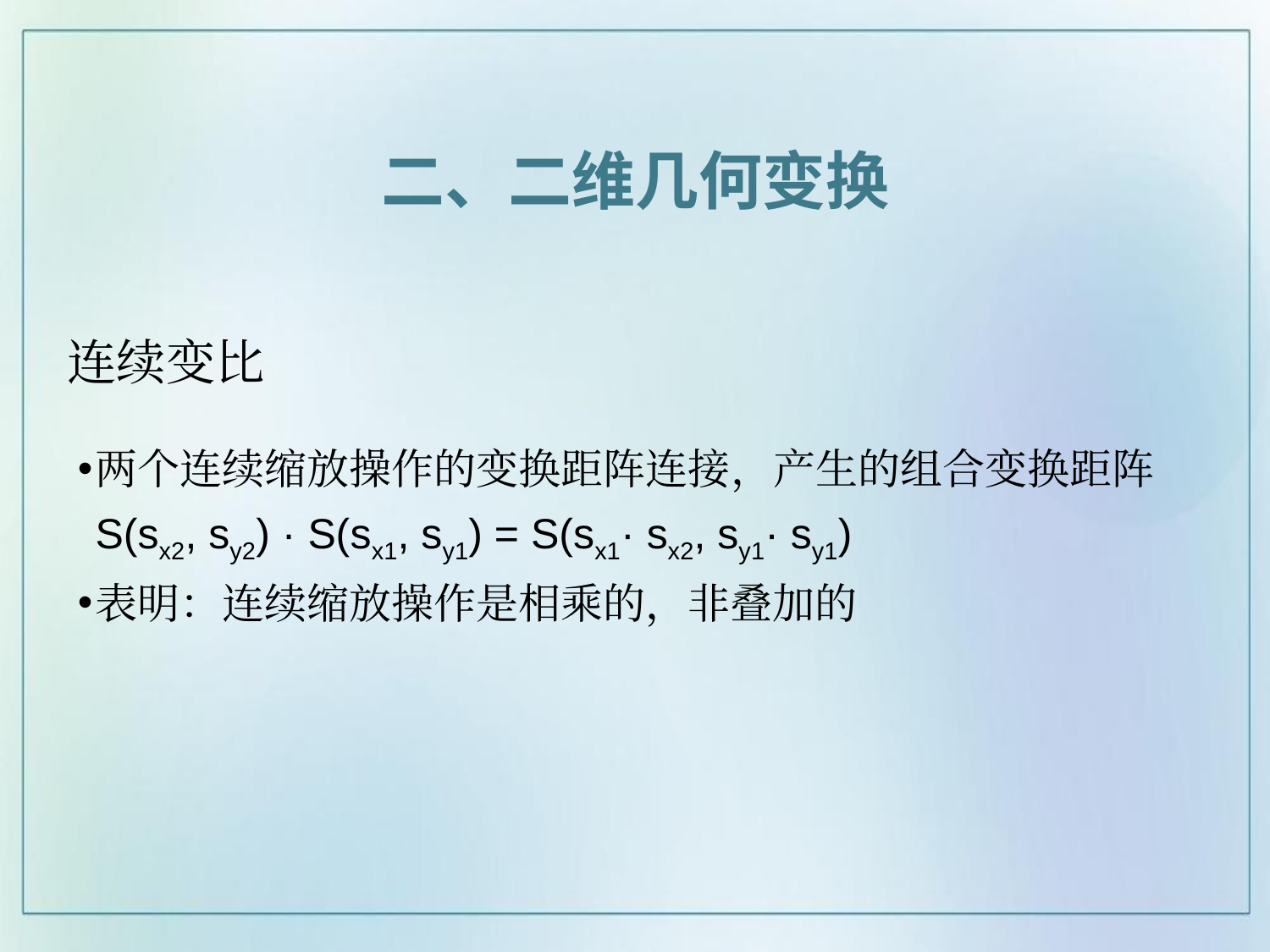

二、二维几何变换
# 连续变比
两个连续缩放操作的变换距阵连接，产生的组合变换距阵
	S(sx2, sy2) · S(sx1, sy1) = S(sx1· sx2, sy1· sy1)
表明：连续缩放操作是相乘的，非叠加的